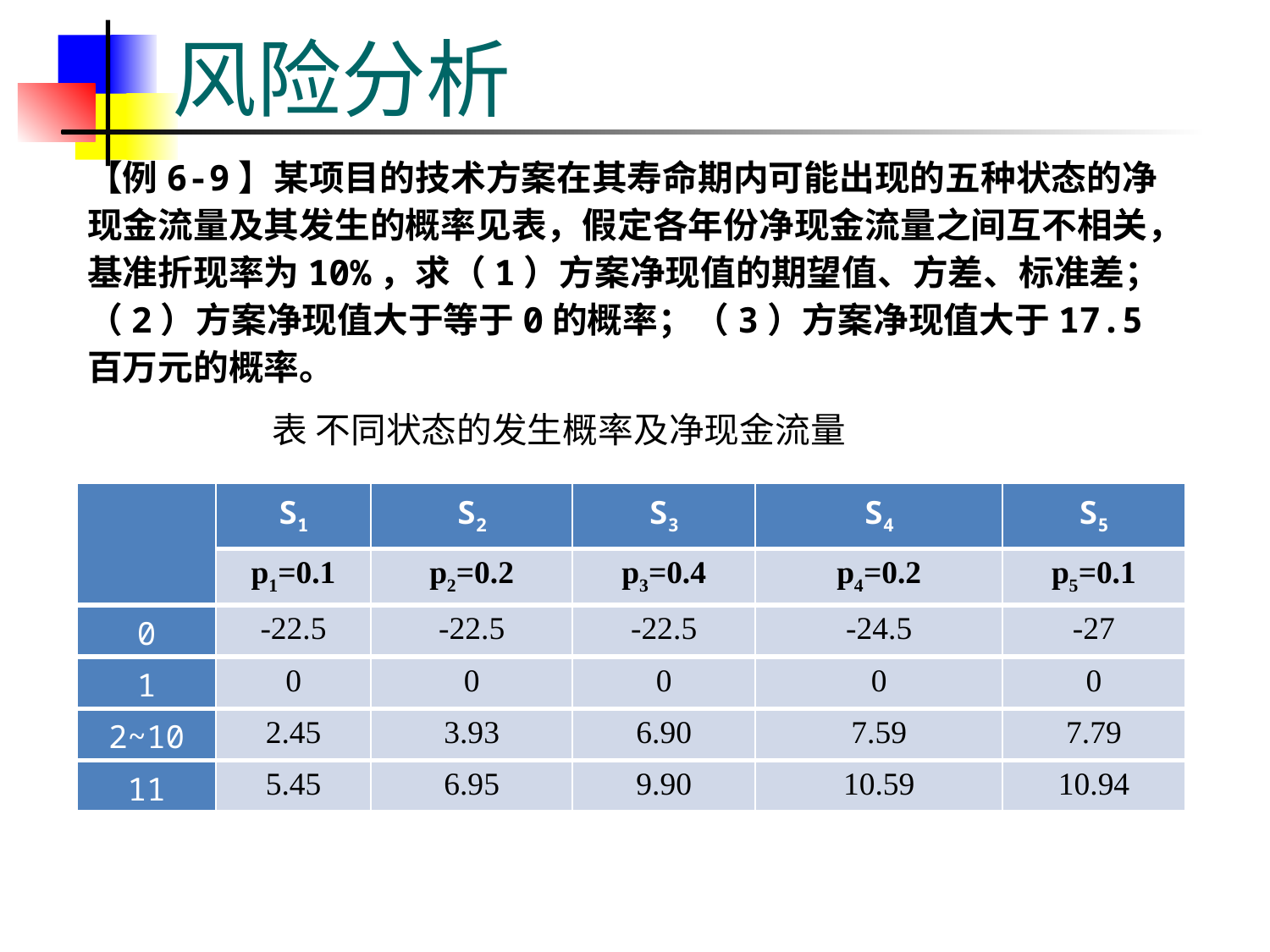

风险分析
【例6-9】某项目的技术方案在其寿命期内可能出现的五种状态的净现金流量及其发生的概率见表，假定各年份净现金流量之间互不相关，基准折现率为10%，求（1）方案净现值的期望值、方差、标准差；（2）方案净现值大于等于0的概率；（3）方案净现值大于17.5百万元的概率。
表 不同状态的发生概率及净现金流量
|  | S1 | S2 | S3 | S4 | S5 |
| --- | --- | --- | --- | --- | --- |
|  | p1=0.1 | p2=0.2 | p3=0.4 | p4=0.2 | p5=0.1 |
| 0 | -22.5 | -22.5 | -22.5 | -24.5 | -27 |
| 1 | 0 | 0 | 0 | 0 | 0 |
| 2~10 | 2.45 | 3.93 | 6.90 | 7.59 | 7.79 |
| 11 | 5.45 | 6.95 | 9.90 | 10.59 | 10.94 |